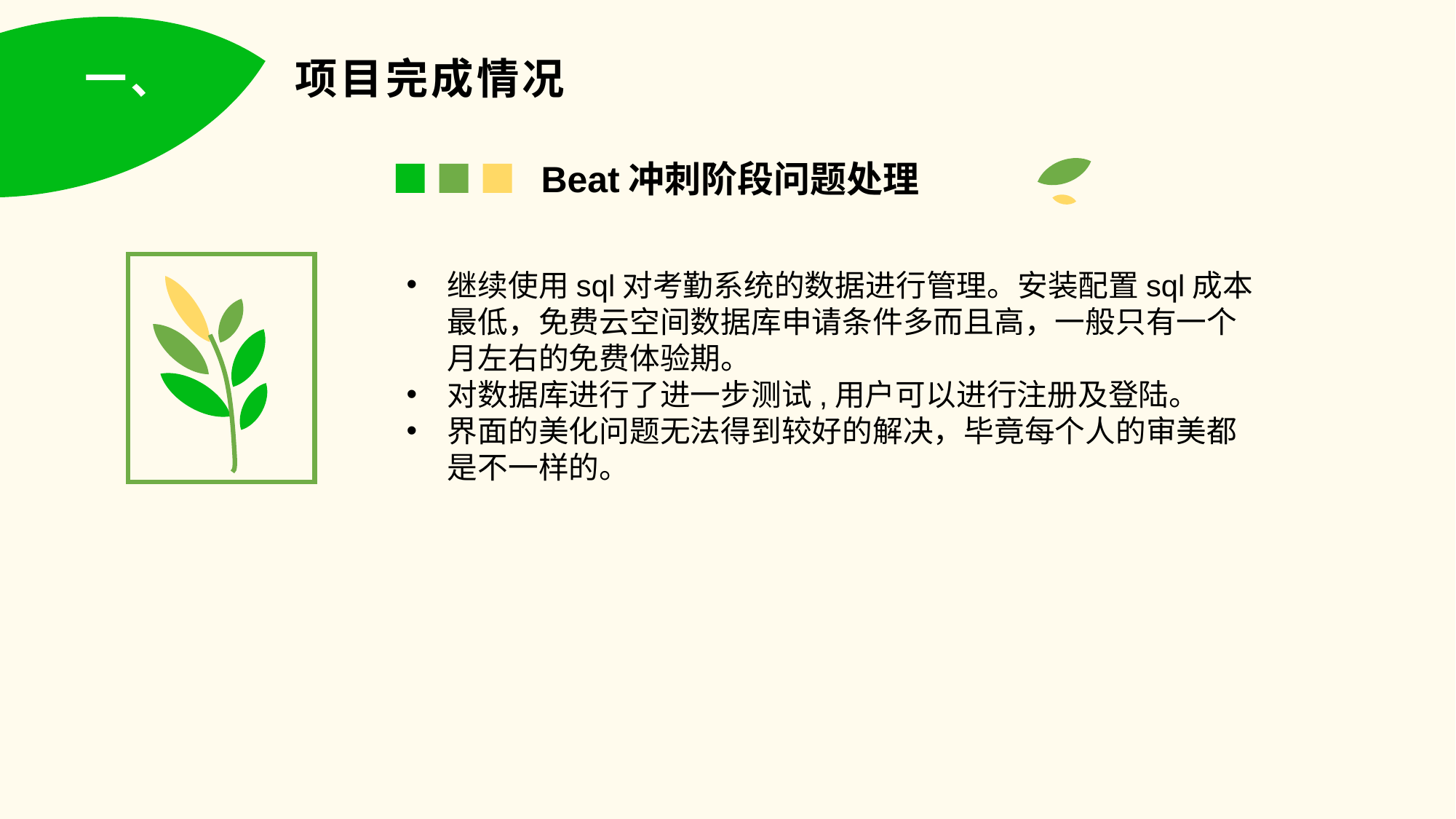

一、
# 项目完成情况
Beat冲刺阶段问题处理

继续使用sql对考勤系统的数据进行管理。安装配置sql成本最低，免费云空间数据库申请条件多而且高，一般只有一个月左右的免费体验期。
对数据库进行了进一步测试,用户可以进行注册及登陆。
界面的美化问题无法得到较好的解决，毕竟每个人的审美都是不一样的。